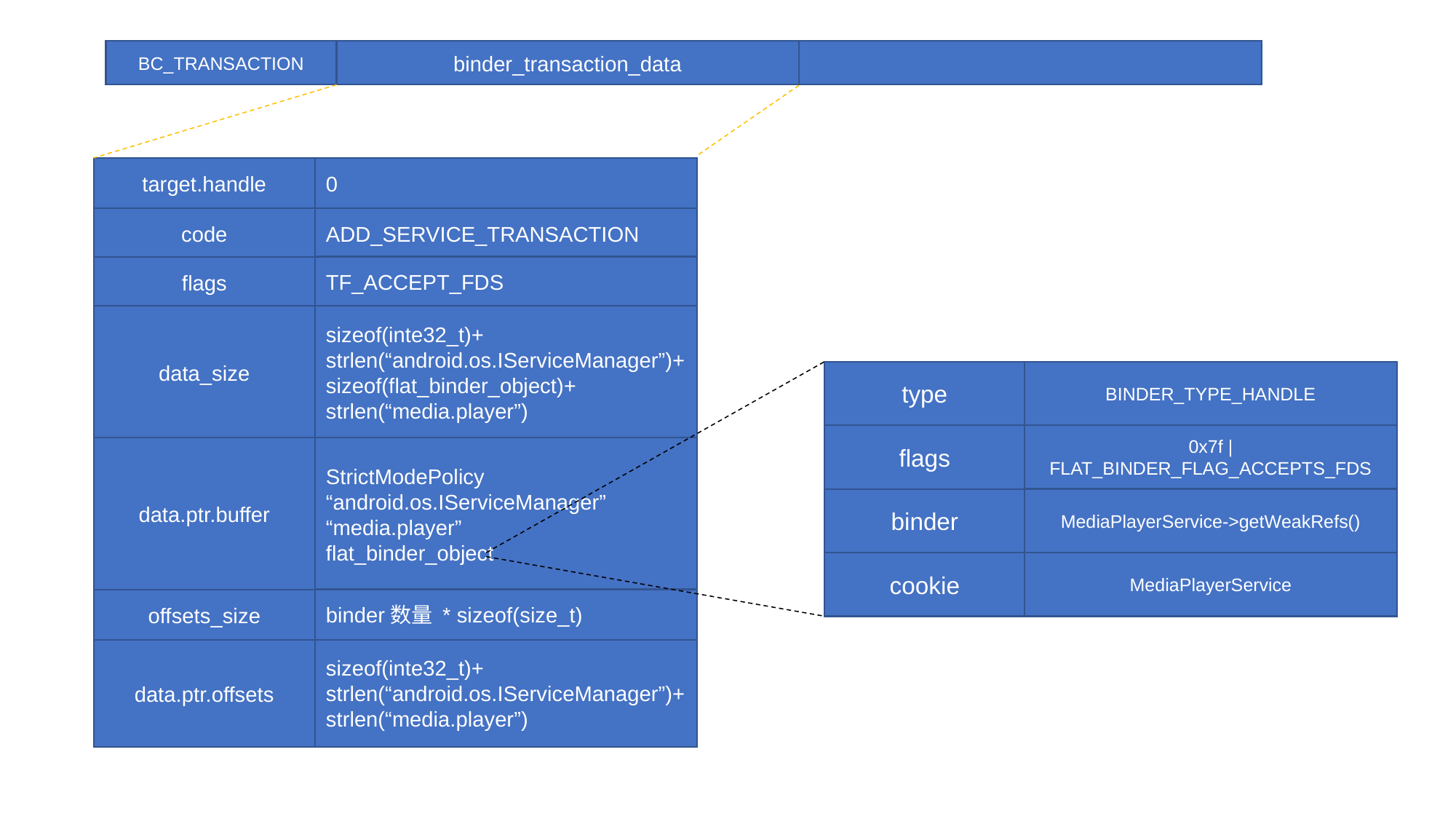

BC_TRANSACTION
binder_transaction_data
0
target.handle
ADD_SERVICE_TRANSACTION
code
TF_ACCEPT_FDS
flags

sizeof(inte32_t)+
strlen(“android.os.IServiceManager”)+
sizeof(flat_binder_object)+
strlen(“media.player”)

data_size
type
BINDER_TYPE_HANDLE
0x7f | FLAT_BINDER_FLAG_ACCEPTS_FDS
flags

StrictModePolicy
“android.os.IServiceManager”
“media.player”
flat_binder_object

data.ptr.buffer
MediaPlayerService->getWeakRefs()
binder
cookie
MediaPlayerService
binder数量 * sizeof(size_t)
offsets_size

sizeof(inte32_t)+
strlen(“android.os.IServiceManager”)+
strlen(“media.player”)

data.ptr.offsets